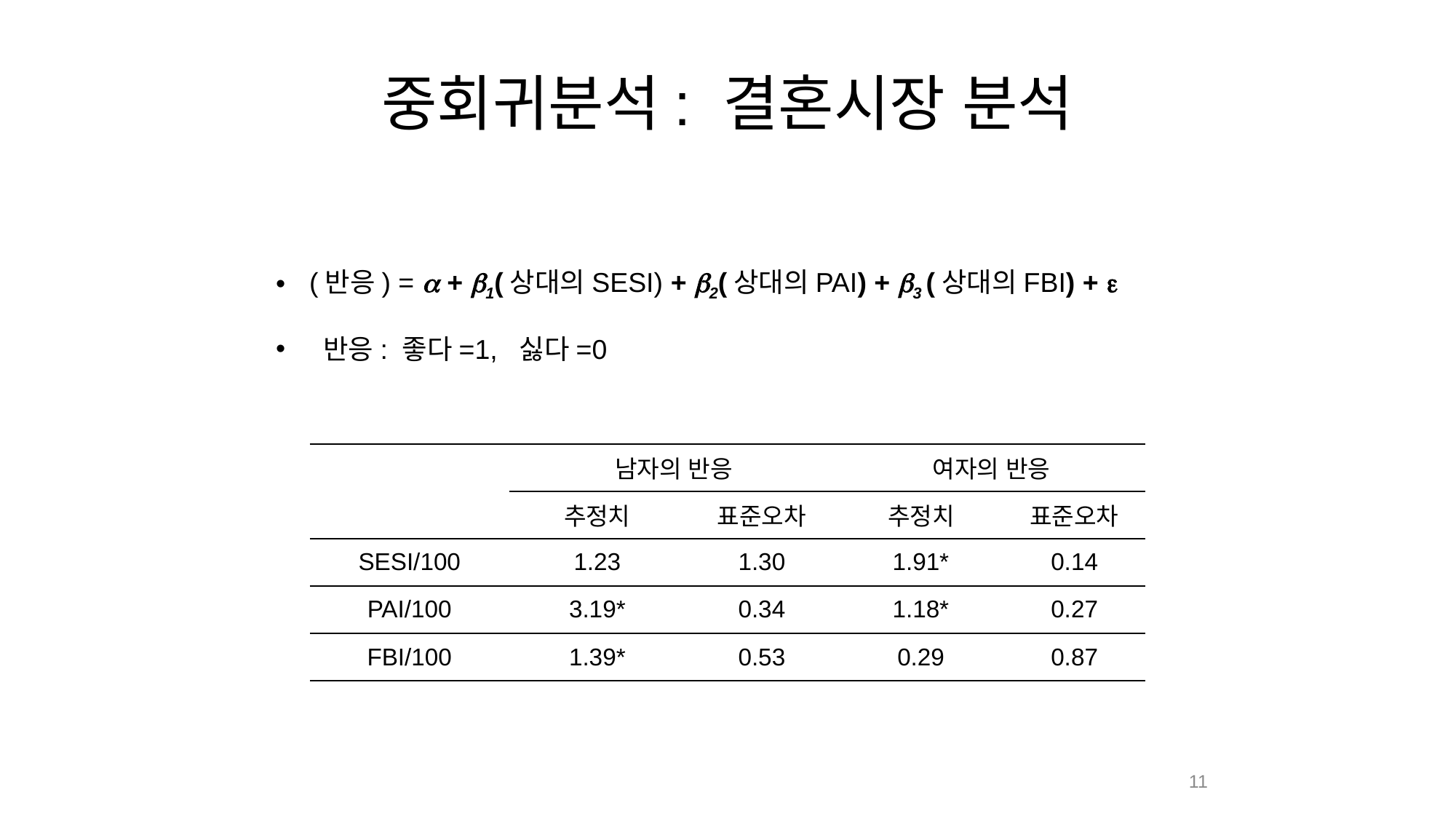

중회귀분석: 결혼시장 분석

 (반응) = α + β1(상대의SESI) + β2(상대의PAI) + β3 (상대의FBI) + ε
  반응: 좋다=1,  싫다=0

|  | 남자의 반응 |  | 여자의 반응 |  |
| --- | --- | --- | --- | --- |
|  | 추정치 | 표준오차 | 추정치 | 표준오차 |
| SESI/100 | 1.23 | 1.30 | 1.91\* | 0.14 |
| PAI/100 | 3.19\* | 0.34 | 1.18\* | 0.27 |
| FBI/100 | 1.39\* | 0.53 | 0.29 | 0.87 |
11